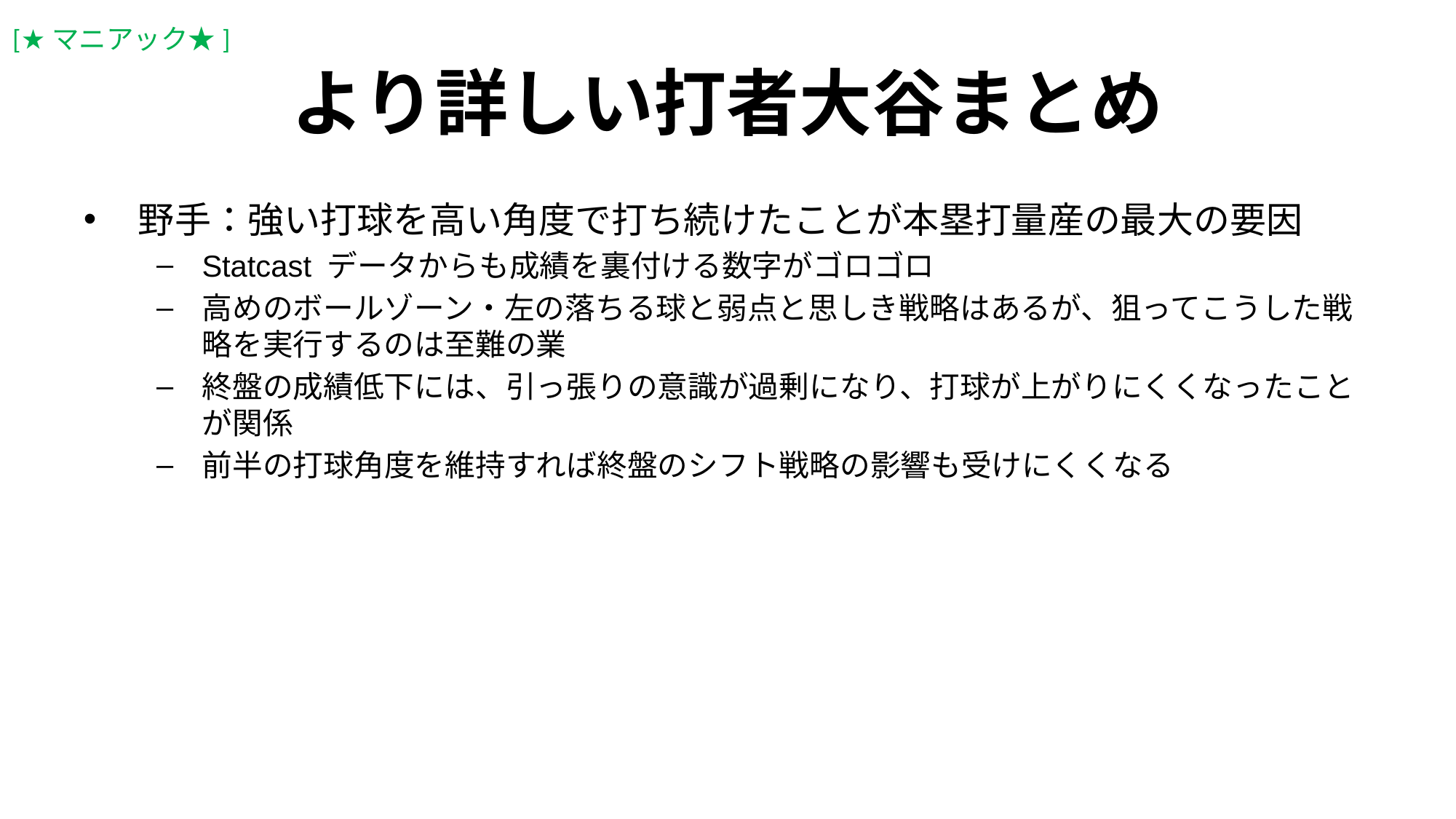

[★マニアック★]
より詳しい打者大谷まとめ
野手：強い打球を高い角度で打ち続けたことが本塁打量産の最大の要因
Statcast データからも成績を裏付ける数字がゴロゴロ
高めのボールゾーン・左の落ちる球と弱点と思しき戦略はあるが、狙ってこうした戦略を実行するのは至難の業
終盤の成績低下には、引っ張りの意識が過剰になり、打球が上がりにくくなったことが関係
前半の打球角度を維持すれば終盤のシフト戦略の影響も受けにくくなる